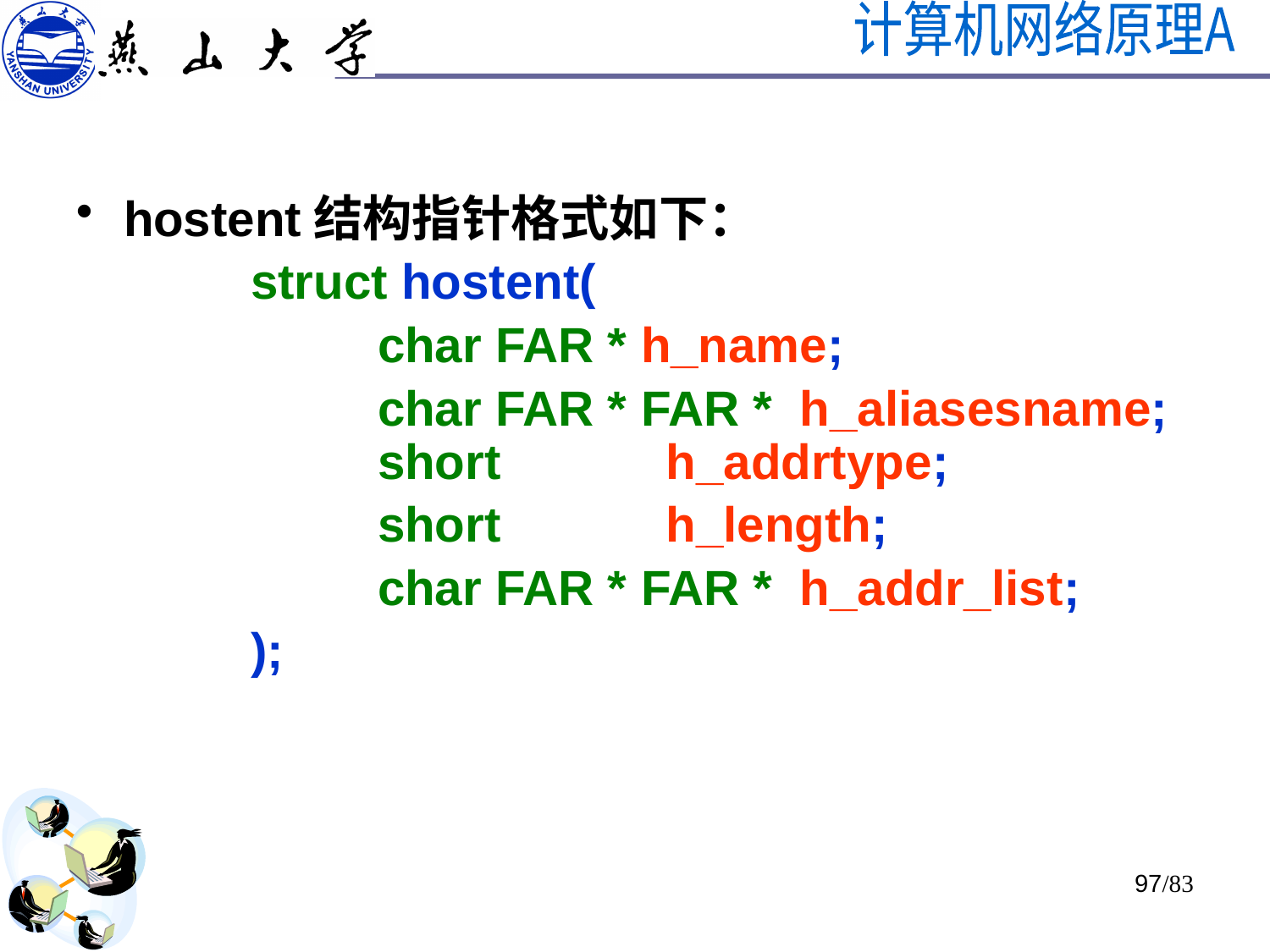

#
hostent结构指针格式如下：
		struct hostent(
			char FAR * h_name;
			char FAR * FAR *  h_aliasesname;		short            h_addrtype;
			short            h_length;
			char FAR * FAR *  h_addr_list;
		);

97/83